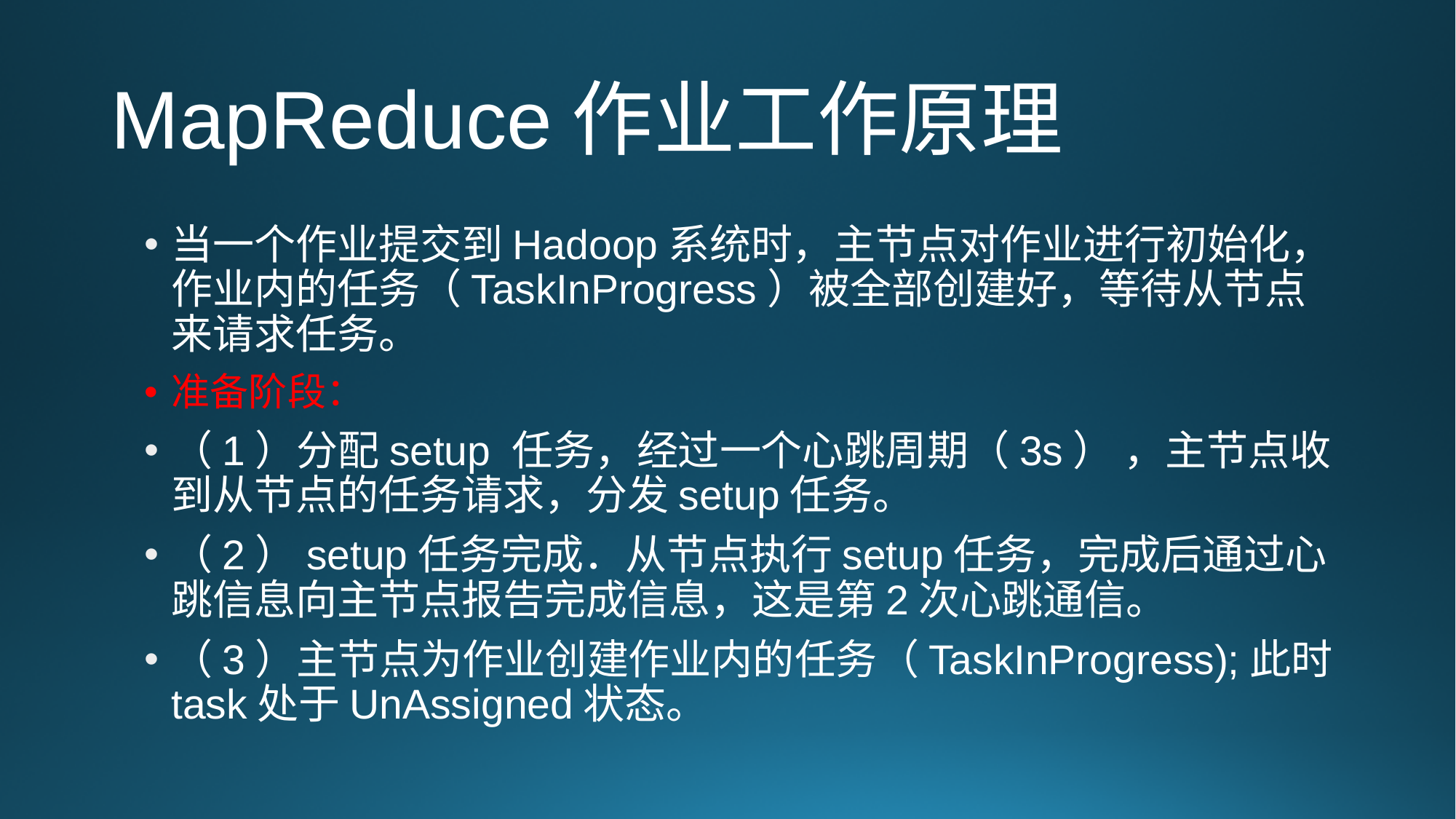

# MapReduce作业工作原理
当一个作业提交到Hadoop系统时，主节点对作业进行初始化，作业内的任务（TaskInProgress）被全部创建好，等待从节点来请求任务。
准备阶段：
（1）分配setup 任务，经过一个心跳周期（3s） ，主节点收到从节点的任务请求，分发setup任务。
（2）setup任务完成．从节点执行setup任务，完成后通过心跳信息向主节点报告完成信息，这是第2次心跳通信。
（3）主节点为作业创建作业内的任务（TaskInProgress);此时task处于UnAssigned状态。